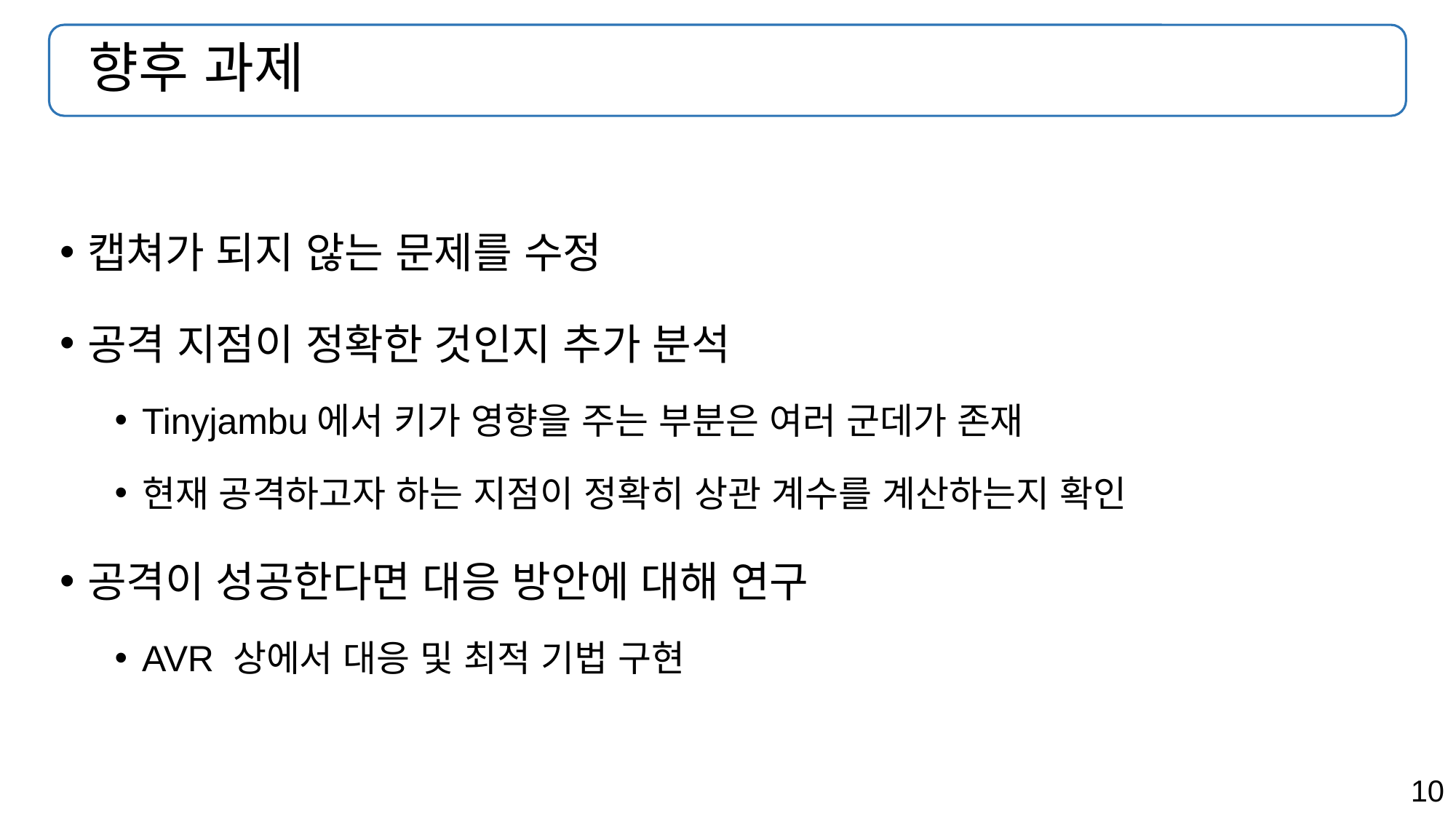

# 향후 과제
캡쳐가 되지 않는 문제를 수정
공격 지점이 정확한 것인지 추가 분석
Tinyjambu에서 키가 영향을 주는 부분은 여러 군데가 존재
현재 공격하고자 하는 지점이 정확히 상관 계수를 계산하는지 확인
공격이 성공한다면 대응 방안에 대해 연구
AVR 상에서 대응 및 최적 기법 구현